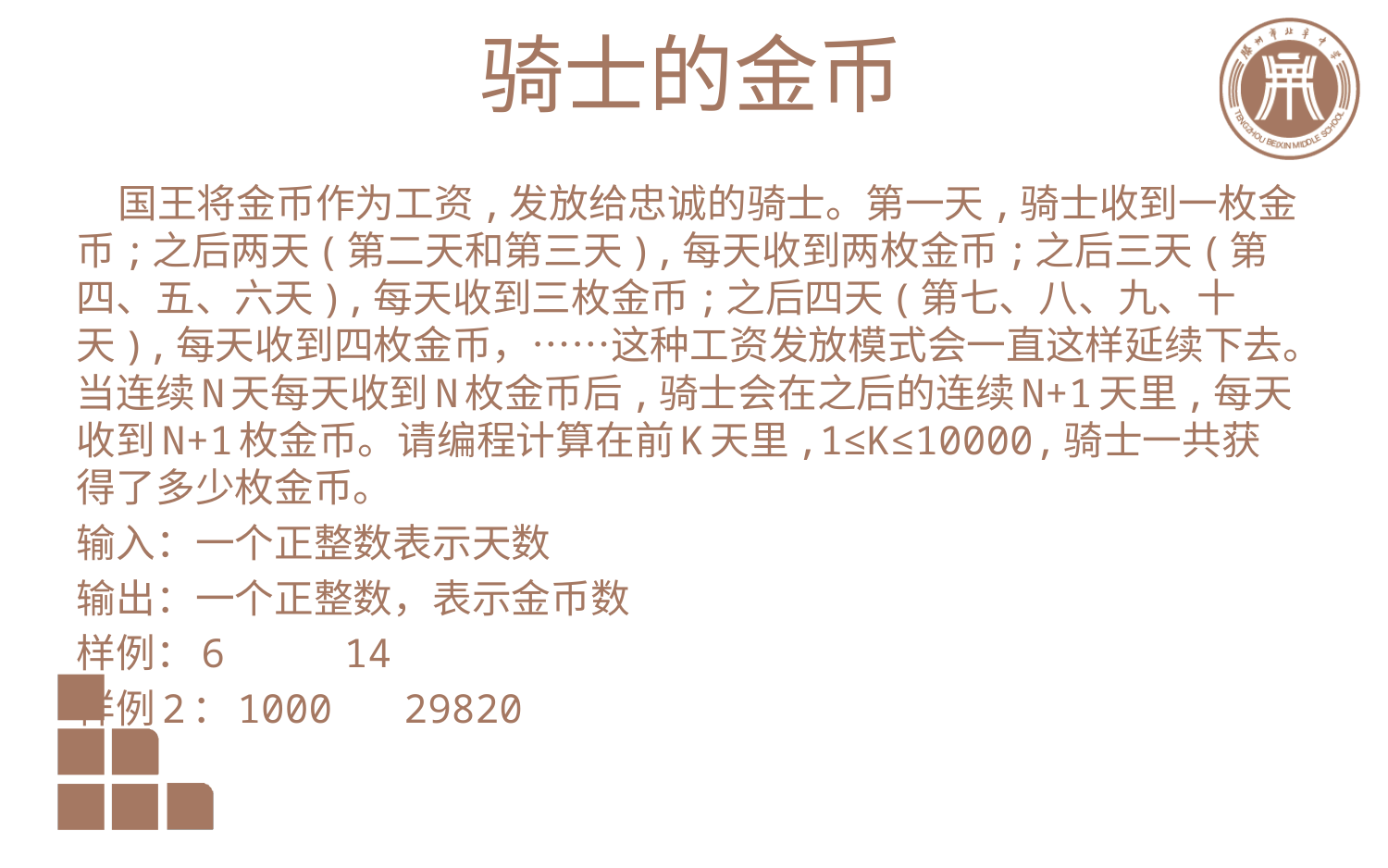

# 骑士的金币
    国王将金币作为工资,发放给忠诚的骑士。第一天,骑士收到一枚金币;之后两天(第二天和第三天),每天收到两枚金币;之后三天(第四、五、六天),每天收到三枚金币;之后四天(第七、八、九、十天),每天收到四枚金币，……这种工资发放模式会一直这样延续下去。当连续N天每天收到N枚金币后,骑士会在之后的连续N+1天里,每天收到N+1枚金币。请编程计算在前K天里,1≤K≤10000,骑士一共获得了多少枚金币。
输入：一个正整数表示天数
输出：一个正整数，表示金币数
样例：6     14
样例2：1000   29820